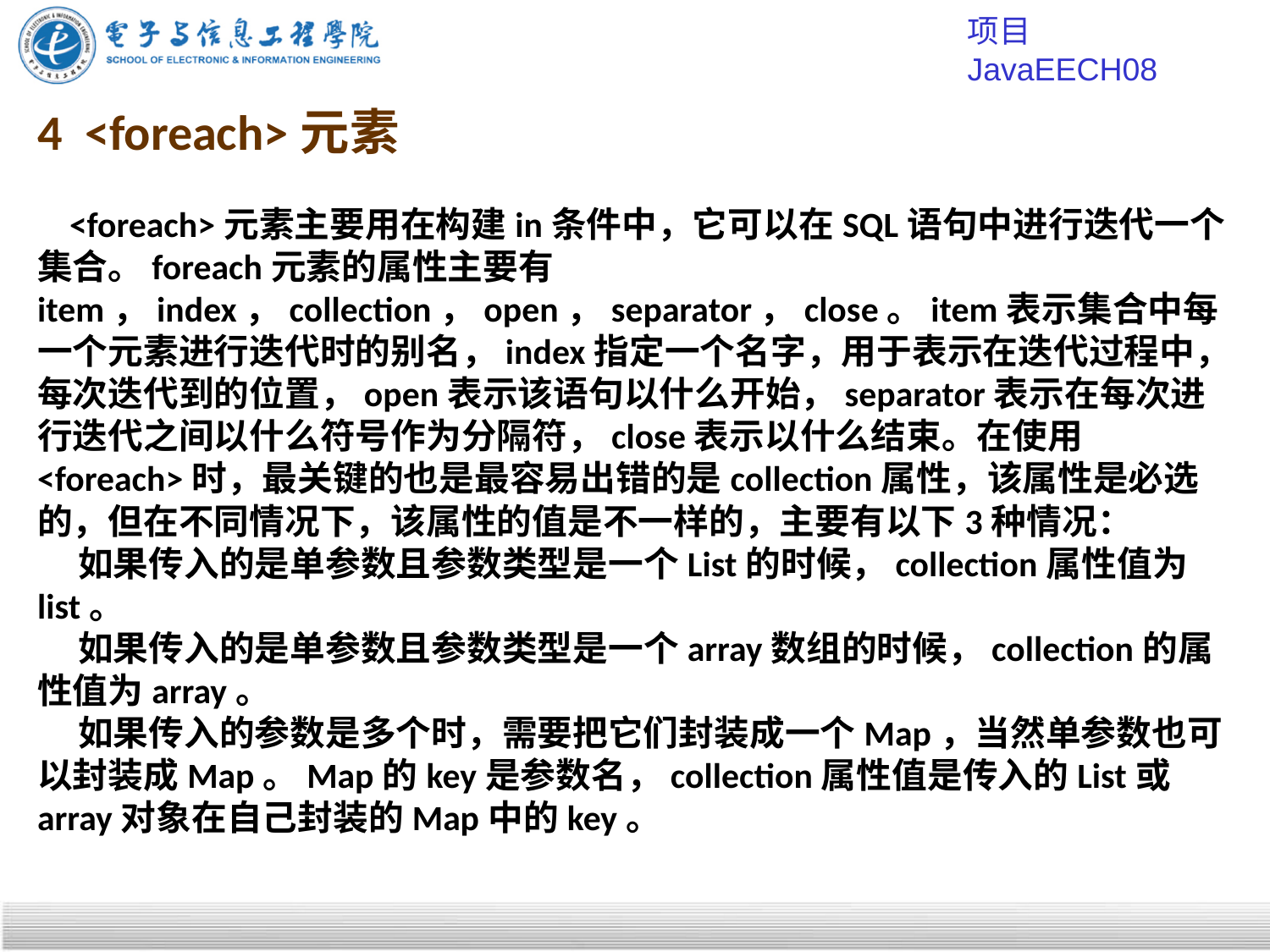

项目JavaEECH08
# 4  <foreach>元素
    <foreach>元素主要用在构建in条件中，它可以在SQL语句中进行迭代一个集合。foreach元素的属性主要有item，index，collection，open，separator，close。item表示集合中每一个元素进行迭代时的别名，index指定一个名字，用于表示在迭代过程中，每次迭代到的位置，open表示该语句以什么开始，separator表示在每次进行迭代之间以什么符号作为分隔符，close表示以什么结束。在使用<foreach>时，最关键的也是最容易出错的是collection属性，该属性是必选的，但在不同情况下，该属性的值是不一样的，主要有以下3种情况：
    如果传入的是单参数且参数类型是一个List的时候，collection属性值为list。
    如果传入的是单参数且参数类型是一个array数组的时候，collection的属性值为array。
    如果传入的参数是多个时，需要把它们封装成一个Map，当然单参数也可以封装成Map。Map的key是参数名，collection属性值是传入的List或array对象在自己封装的Map中的key。